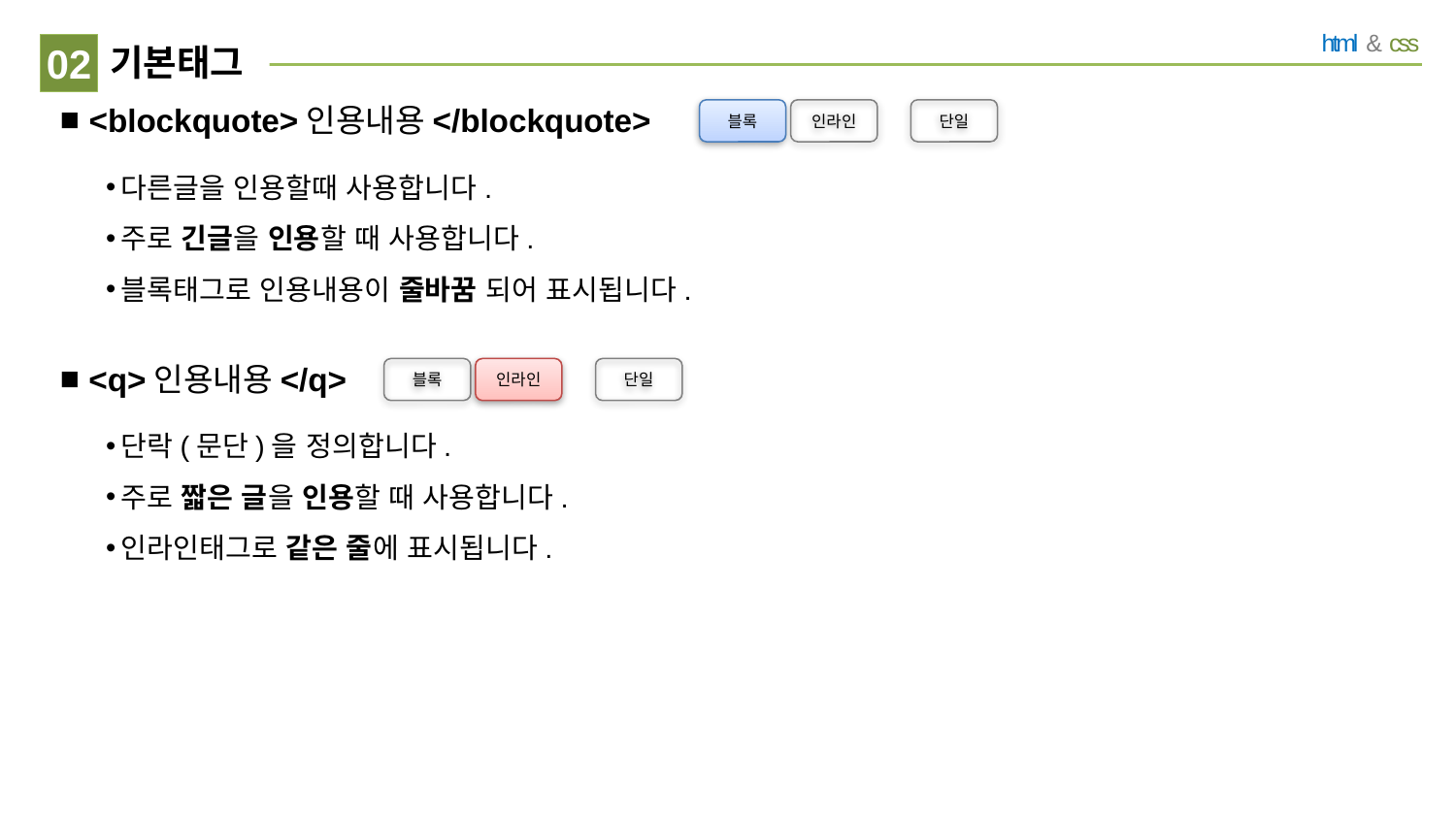

02
# 기본태그
<blockquote>인용내용</blockquote>

블록
인라인
단일
다른글을 인용할때 사용합니다.
주로 긴글을 인용할 때 사용합니다.
블록태그로 인용내용이 줄바꿈 되어 표시됩니다.
<q>인용내용</q>

블록
인라인
단일
단락(문단)을 정의합니다.
주로 짧은 글을 인용할 때 사용합니다.
인라인태그로 같은 줄에 표시됩니다.